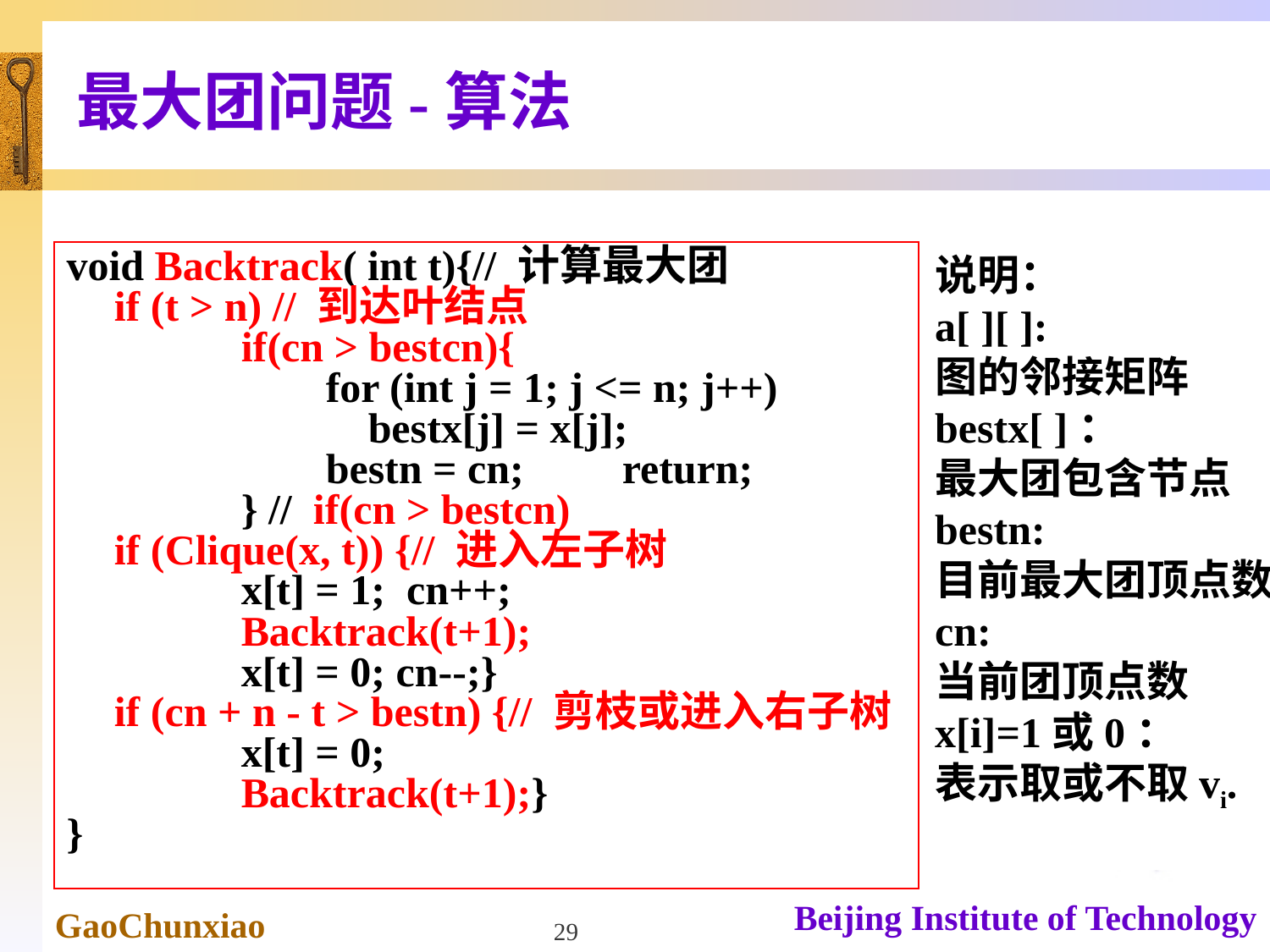

# 最大团问题-算法
void Backtrack( int t){// 计算最大团
	if (t > n) // 到达叶结点
		if(cn > bestcn){
		        for (int j = 1; j <= n; j++)
 			bestx[j] = x[j];
		        bestn = cn; 	return;
		} //  if(cn > bestcn)
	if (Clique(x, t)) {// 进入左子树
		x[t] = 1;  cn++;
		Backtrack(t+1);
		x[t] = 0; cn--;}
	if (cn + n - t > bestn) {// 剪枝或进入右子树
		x[t] = 0;
		Backtrack(t+1);}
}
说明：
a[ ][ ]:
图的邻接矩阵
bestx[ ]：
最大团包含节点
bestn:
目前最大团顶点数
cn:
当前团顶点数
x[i]=1或0：
表示取或不取vi.

29